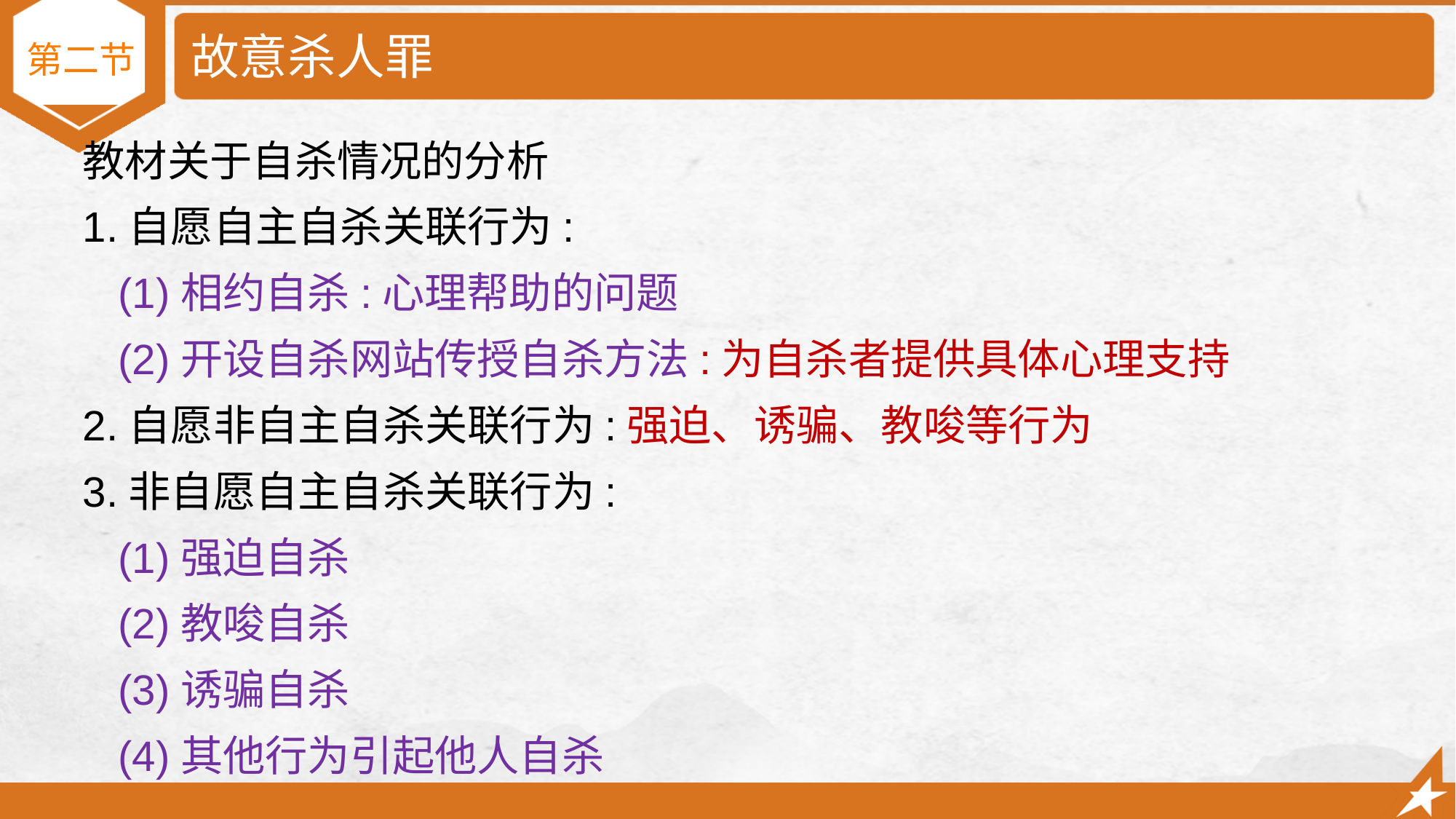

# 故意杀人罪

第二节
教材关于自杀情况的分析
1.自愿自主自杀关联行为:
   (1)相约自杀:心理帮助的问题
   (2)开设自杀网站传授自杀方法:为自杀者提供具体心理支持
2.自愿非自主自杀关联行为:强迫、诱骗、教唆等行为
3.非自愿自主自杀关联行为:
   (1)强迫自杀
   (2)教唆自杀
   (3)诱骗自杀
   (4)其他行为引起他人自杀